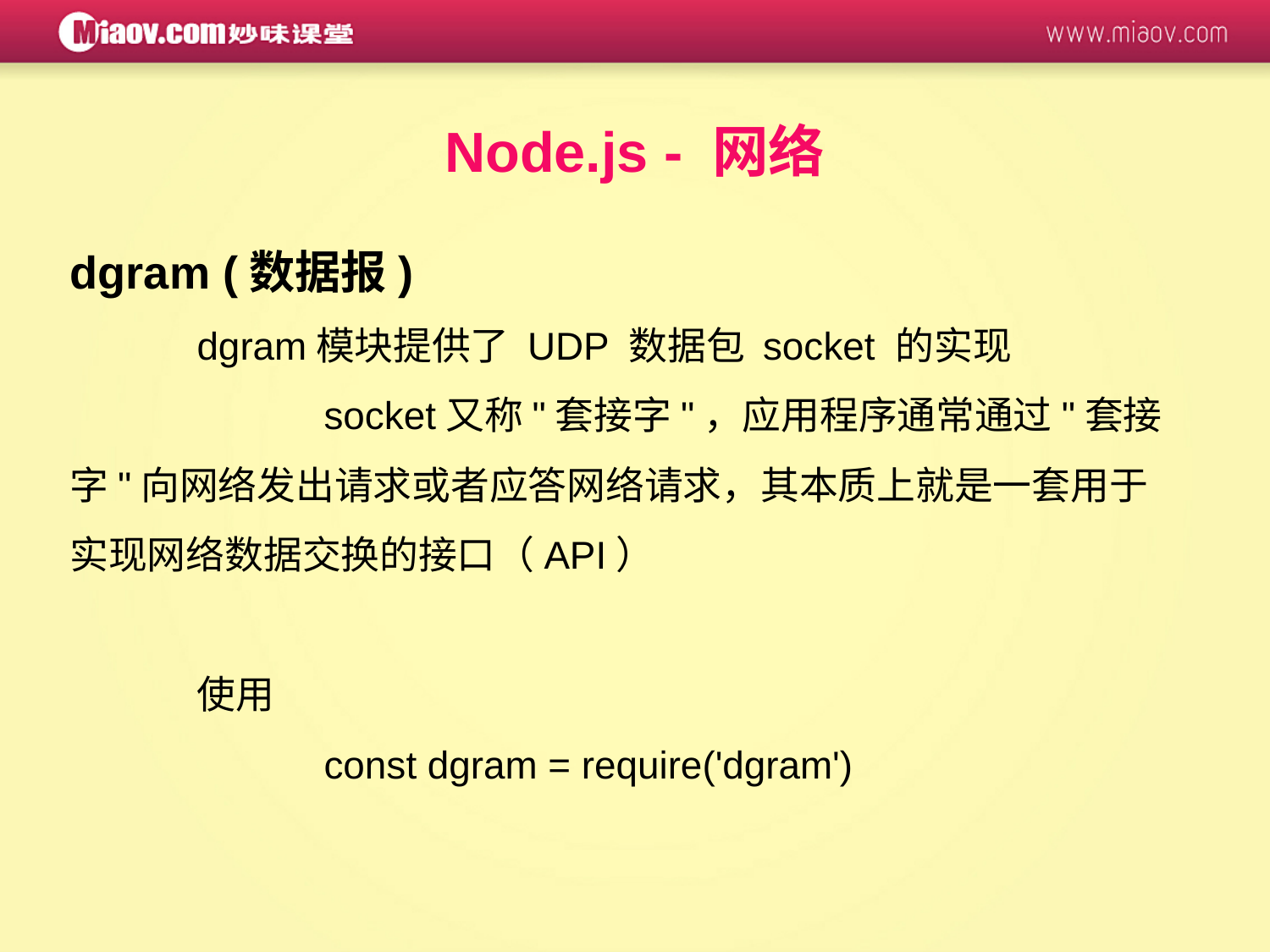

Node.js - 网络
dgram (数据报)
	dgram模块提供了 UDP 数据包 socket 的实现
		socket又称"套接字"，应用程序通常通过"套接字"向网络发出请求或者应答网络请求，其本质上就是一套用于实现网络数据交换的接口（API）

	使用
		const dgram = require('dgram')